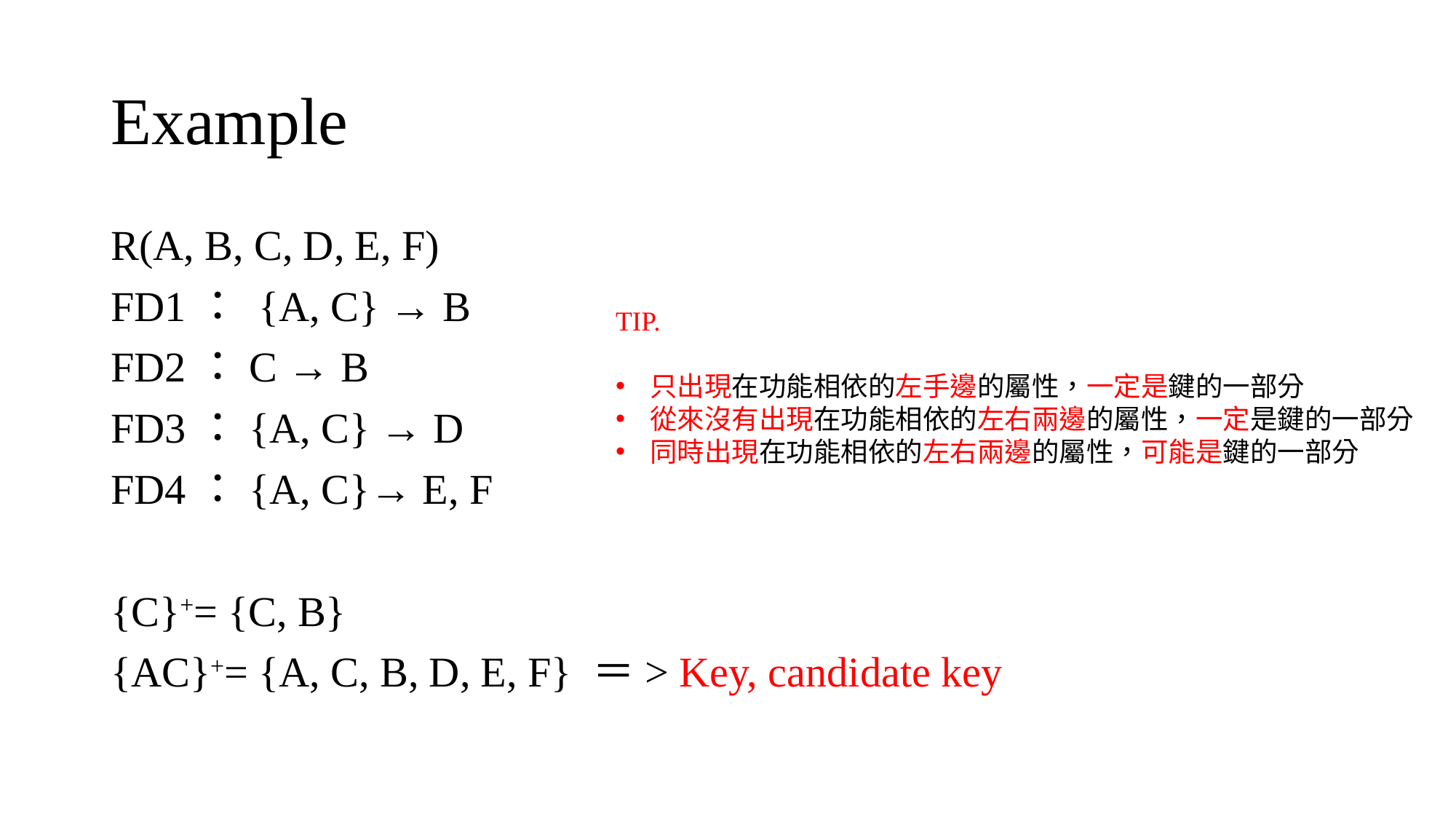

# Example
R(A, B, C, D, E, F)
FD1： {A, C} → B
FD2：C → B
FD3：{A, C} → D
FD4：{A, C}→ E, F

{C}+= {C, B}
{AC}+= {A, C, B, D, E, F} ＝> Key, candidate key

TIP.

只出現在功能相依的左手邊的屬性，一定是鍵的一部分
從來沒有出現在功能相依的左右兩邊的屬性，一定是鍵的一部分
同時出現在功能相依的左右兩邊的屬性，可能是鍵的一部分